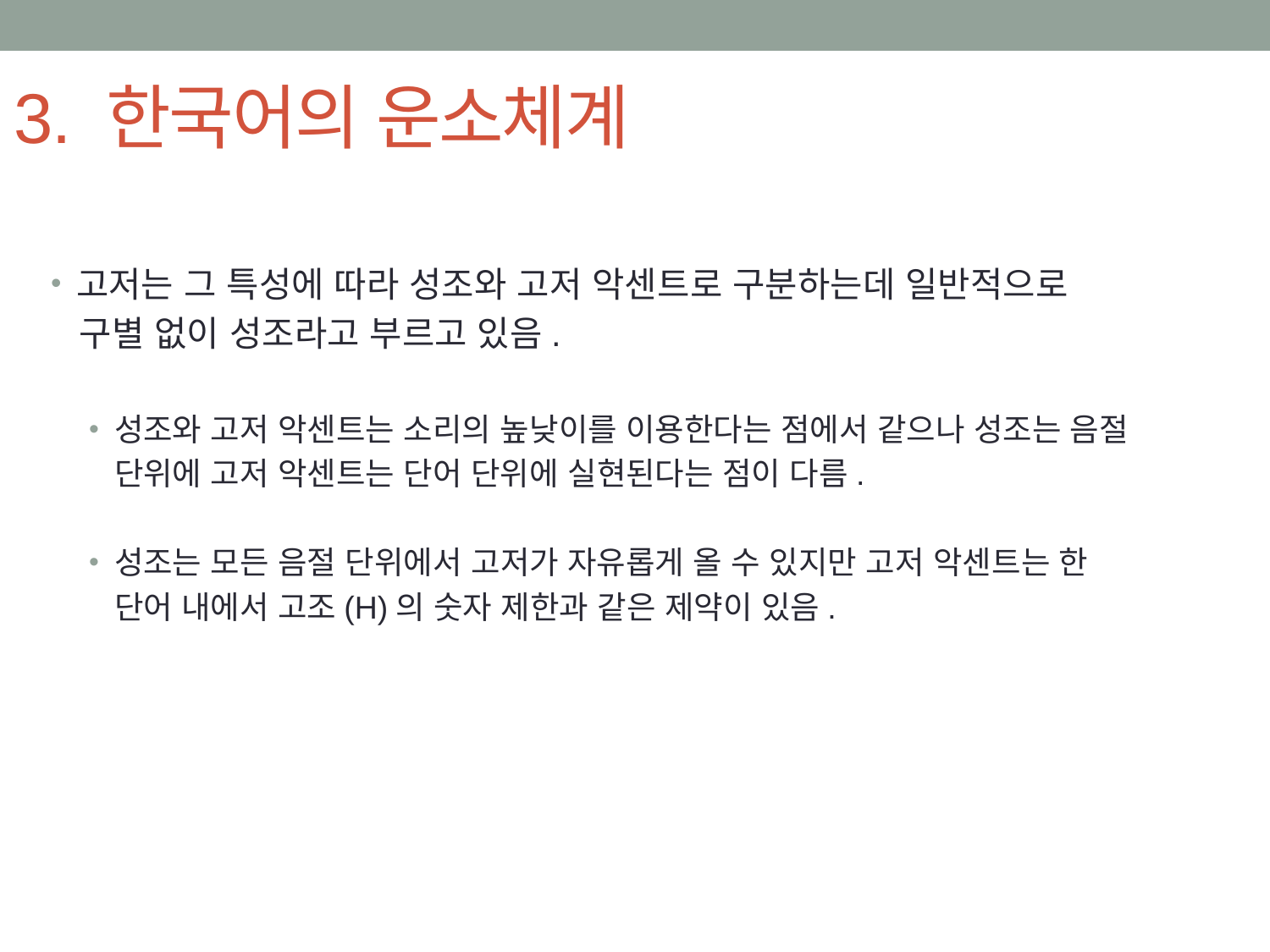

# 3. 한국어의 운소체계

고저는 그 특성에 따라 성조와 고저 악센트로 구분하는데 일반적으로
  구별 없이 성조라고 부르고 있음.

성조와 고저 악센트는 소리의 높낮이를 이용한다는 점에서 같으나 성조는 음절
  단위에 고저 악센트는 단어 단위에 실현된다는 점이 다름.

성조는 모든 음절 단위에서 고저가 자유롭게 올 수 있지만 고저 악센트는 한
  단어 내에서 고조(H)의 숫자 제한과 같은 제약이 있음.